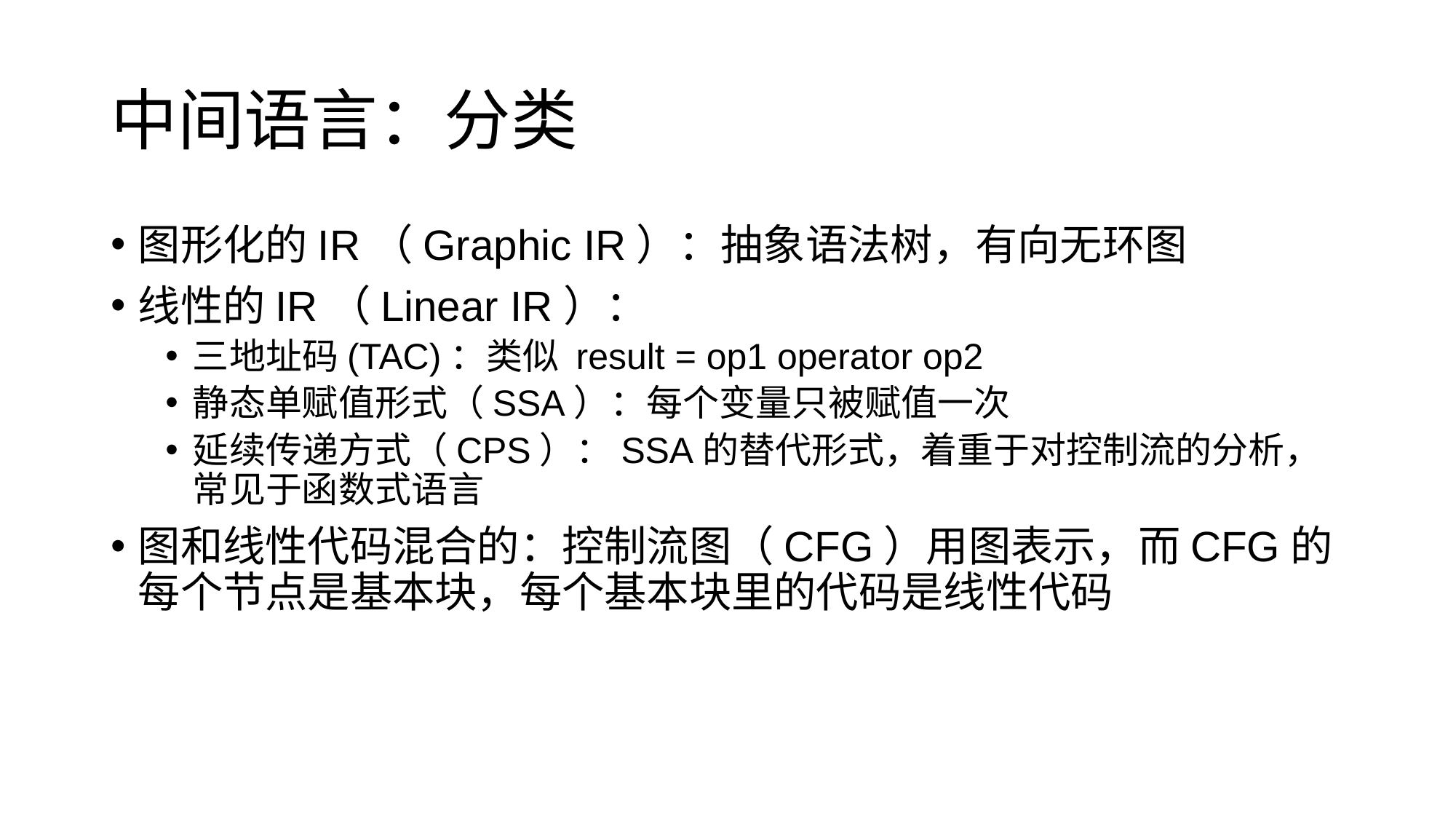

# 中间语言：分类
图形化的IR（Graphic IR）：抽象语法树，有向无环图
线性的IR（Linear IR）：
三地址码(TAC)：类似 result = op1 operator op2
静态单赋值形式（SSA）：每个变量只被赋值一次
延续传递方式（CPS）：SSA的替代形式，着重于对控制流的分析，常见于函数式语言
图和线性代码混合的：控制流图（CFG）用图表示，而CFG的每个节点是基本块，每个基本块里的代码是线性代码